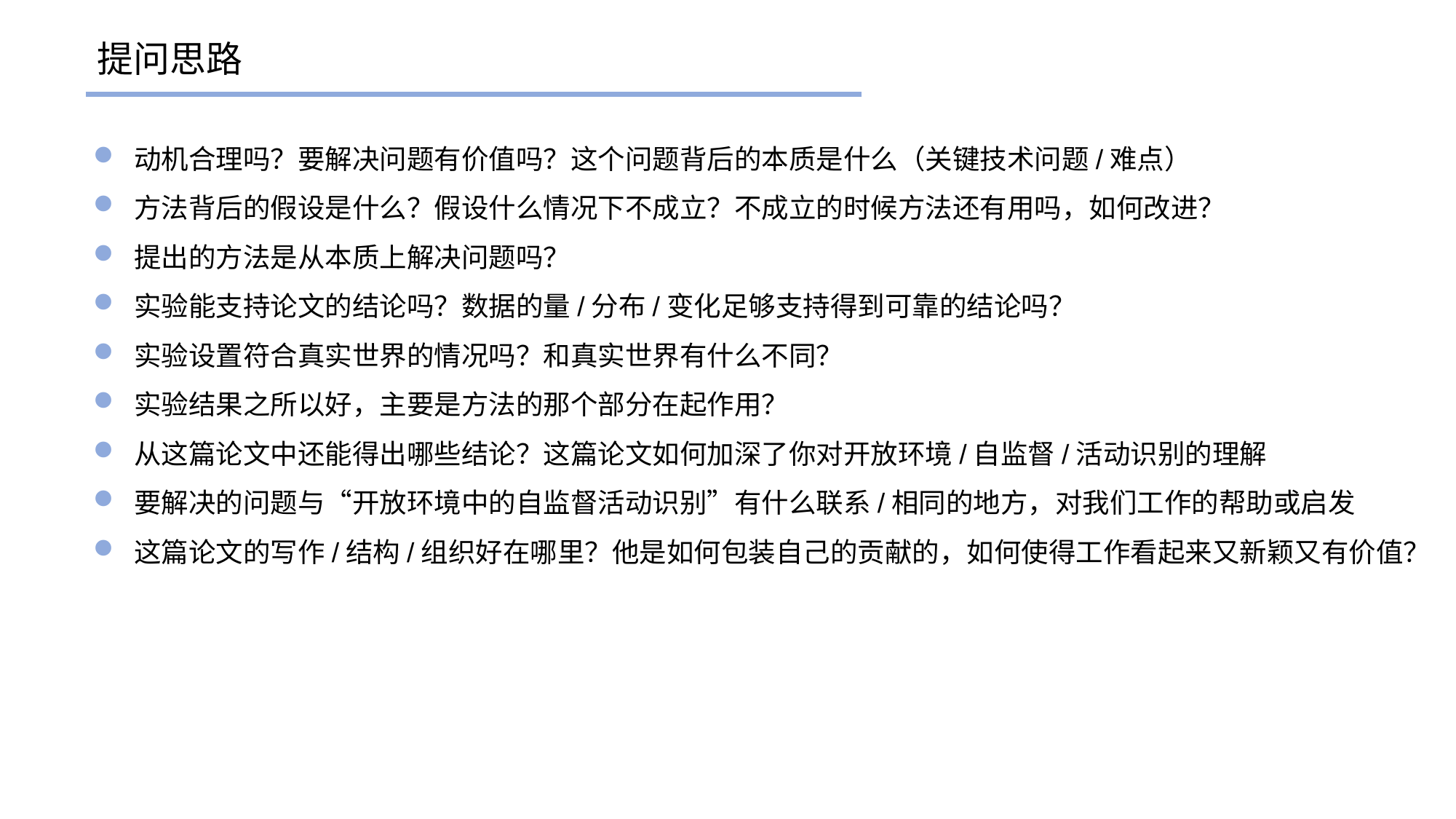

提问思路
动机合理吗？要解决问题有价值吗？这个问题背后的本质是什么（关键技术问题/难点）
方法背后的假设是什么？假设什么情况下不成立？不成立的时候方法还有用吗，如何改进？
提出的方法是从本质上解决问题吗？
实验能支持论文的结论吗？数据的量/分布/变化足够支持得到可靠的结论吗？
实验设置符合真实世界的情况吗？和真实世界有什么不同？
实验结果之所以好，主要是方法的那个部分在起作用？
从这篇论文中还能得出哪些结论？这篇论文如何加深了你对开放环境/自监督/活动识别的理解
要解决的问题与“开放环境中的自监督活动识别”有什么联系/相同的地方，对我们工作的帮助或启发
这篇论文的写作/结构/组织好在哪里？他是如何包装自己的贡献的，如何使得工作看起来又新颖又有价值？